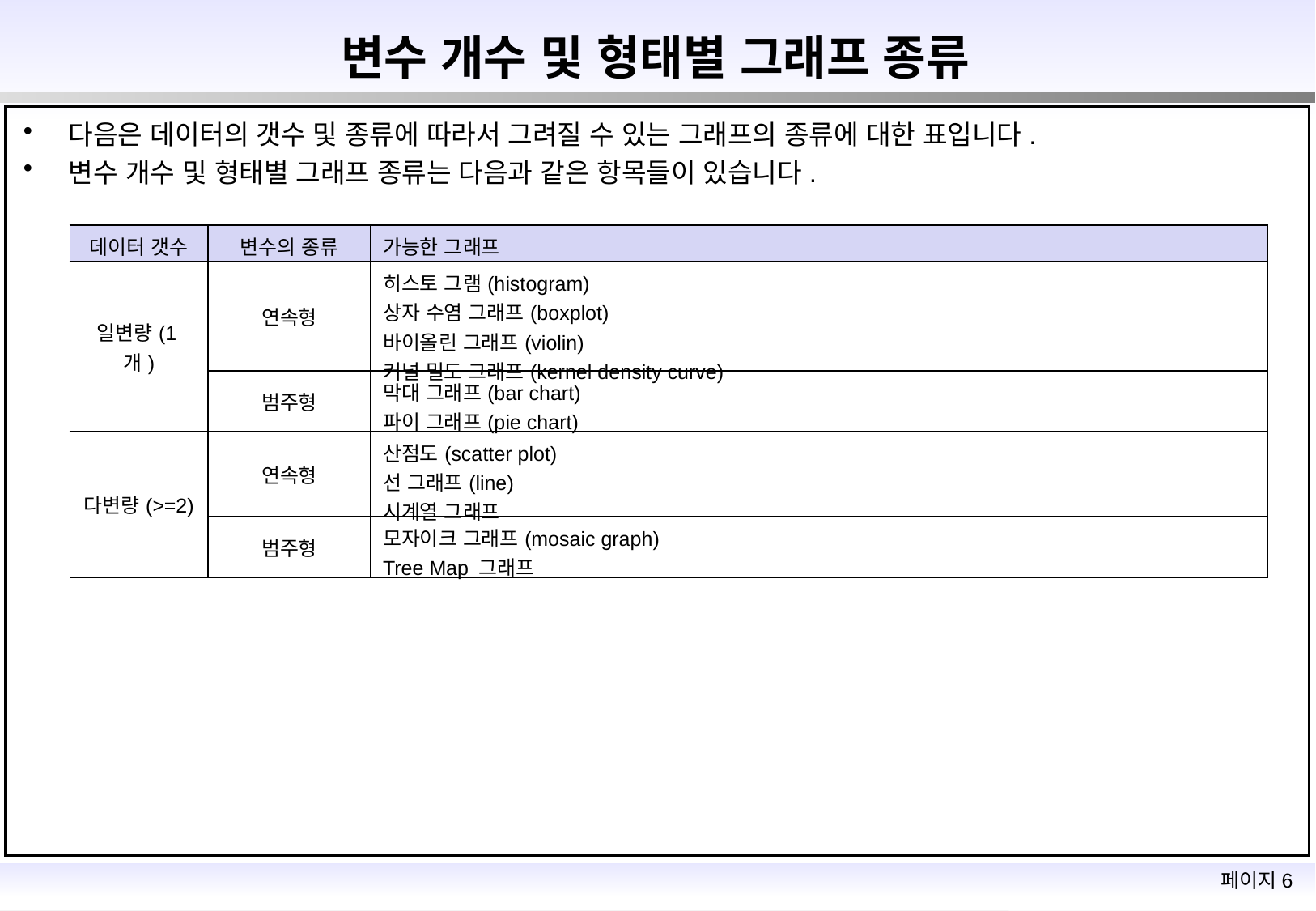

# 변수 개수 및 형태별 그래프 종류
다음은 데이터의 갯수 및 종류에 따라서 그려질 수 있는 그래프의 종류에 대한 표입니다.
변수 개수 및 형태별 그래프 종류는 다음과 같은 항목들이 있습니다.
| 데이터 갯수 | 변수의 종류 | 가능한 그래프 |
| --- | --- | --- |
| 일변량(1개) | 연속형 | 히스토 그램(histogram) 상자 수염 그래프(boxplot) 바이올린 그래프(violin) 커널 밀도 그래프(kernel density curve) |
|  | 범주형 | 막대 그래프(bar chart) 파이 그래프(pie chart) |
| 다변량(>=2) | 연속형 | 산점도(scatter plot) 선 그래프(line) 시계열 그래프 |
|  | 범주형 | 모자이크 그래프(mosaic graph) Tree Map 그래프 |